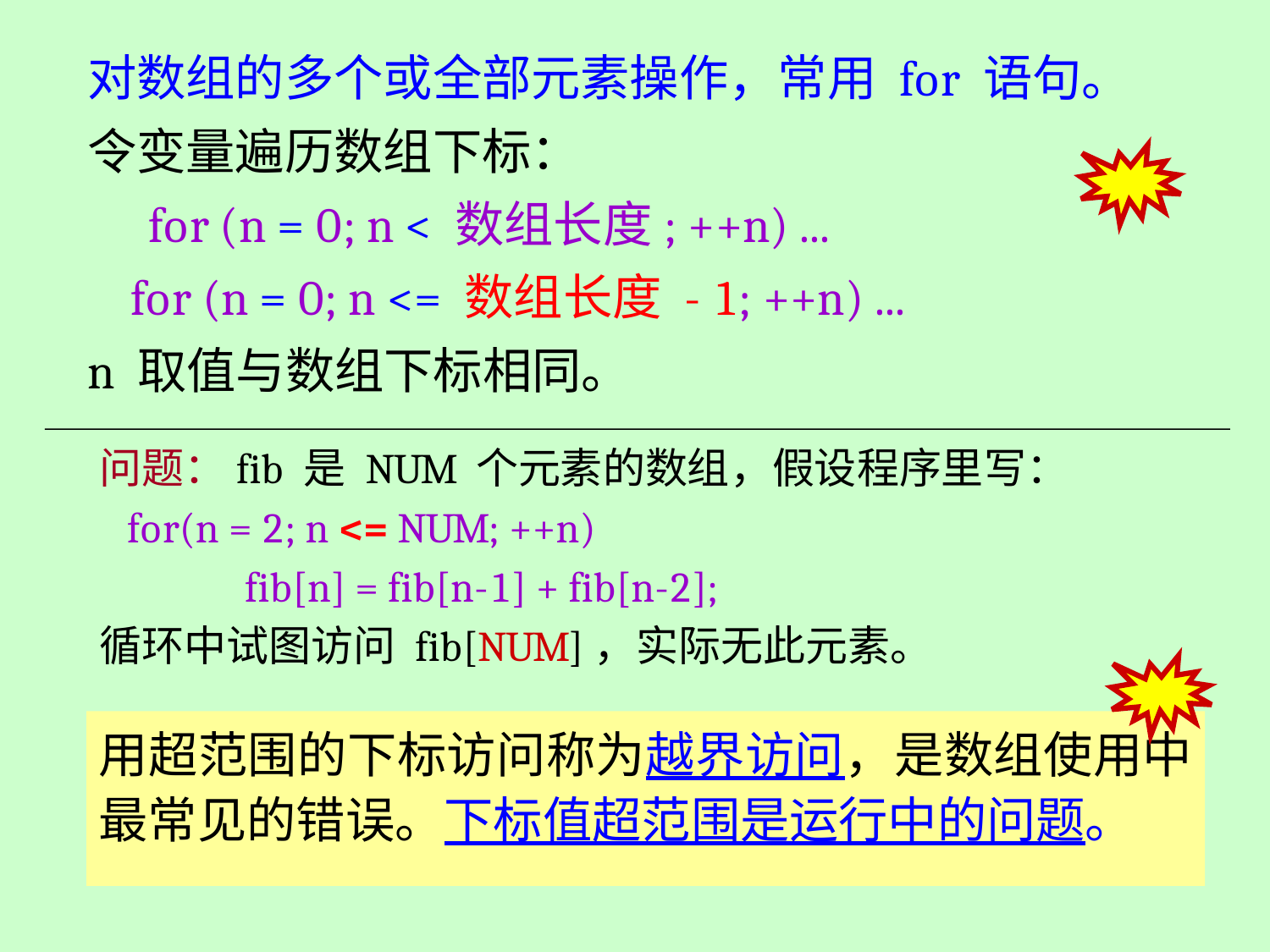

对数组的多个或全部元素操作，常用 for 语句。
令变量遍历数组下标：
　for (n = 0; n < 数组长度; ++n) ...
    for (n = 0; n <= 数组长度 - 1; ++n) ...
n 取值与数组下标相同。

问题：fib 是 NUM 个元素的数组，假设程序里写：
   for(n = 2; n <= NUM; ++n)
	  fib[n] = fib[n-1] + fib[n-2];
循环中试图访问 fib[NUM]，实际无此元素。

用超范围的下标访问称为越界访问，是数组使用中最常见的错误。下标值超范围是运行中的问题。
15